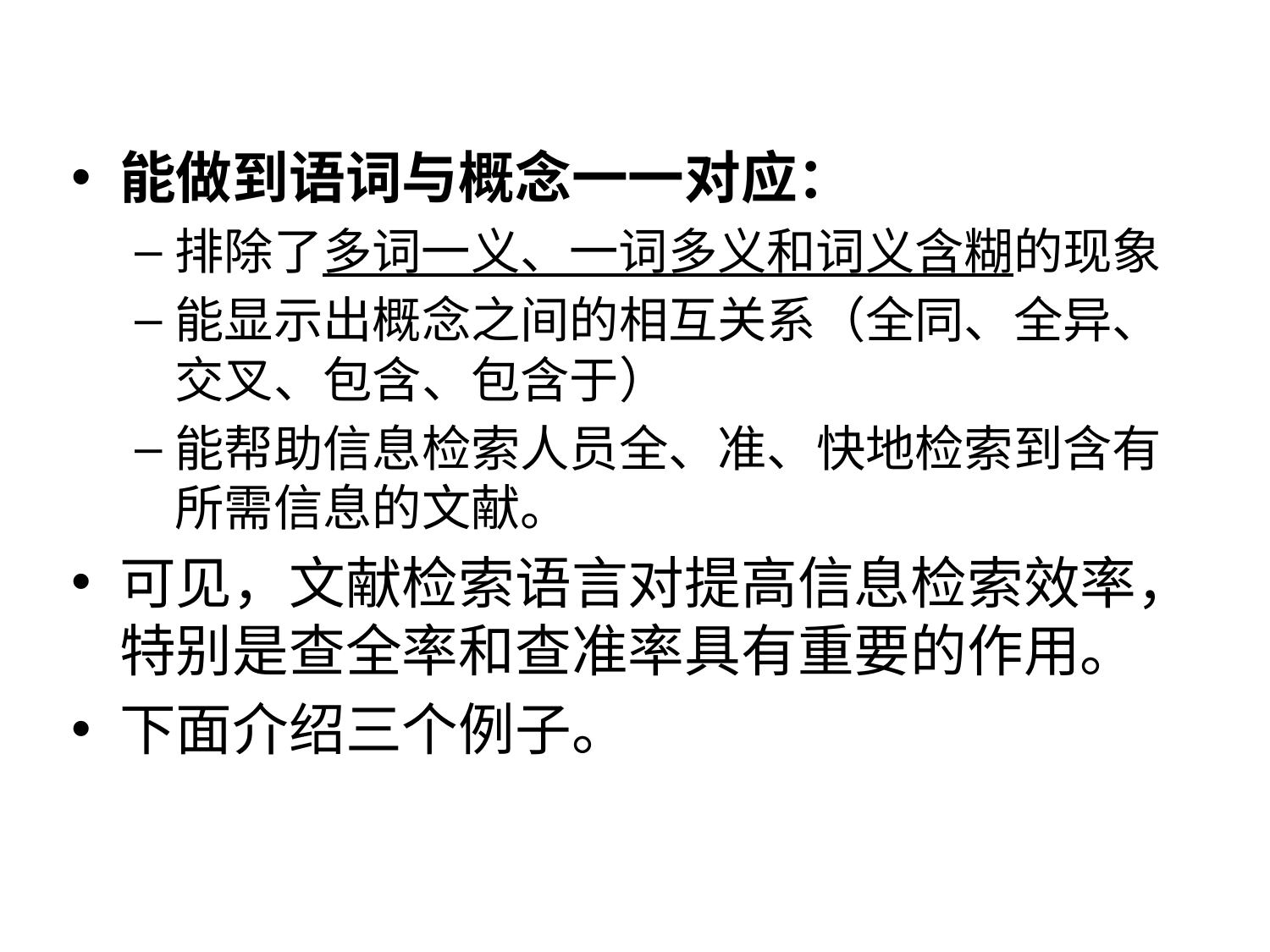

能做到语词与概念一一对应：
排除了多词一义、一词多义和词义含糊的现象
能显示出概念之间的相互关系（全同、全异、交叉、包含、包含于）
能帮助信息检索人员全、准、快地检索到含有所需信息的文献。
可见，文献检索语言对提高信息检索效率，特别是查全率和查准率具有重要的作用。
下面介绍三个例子。